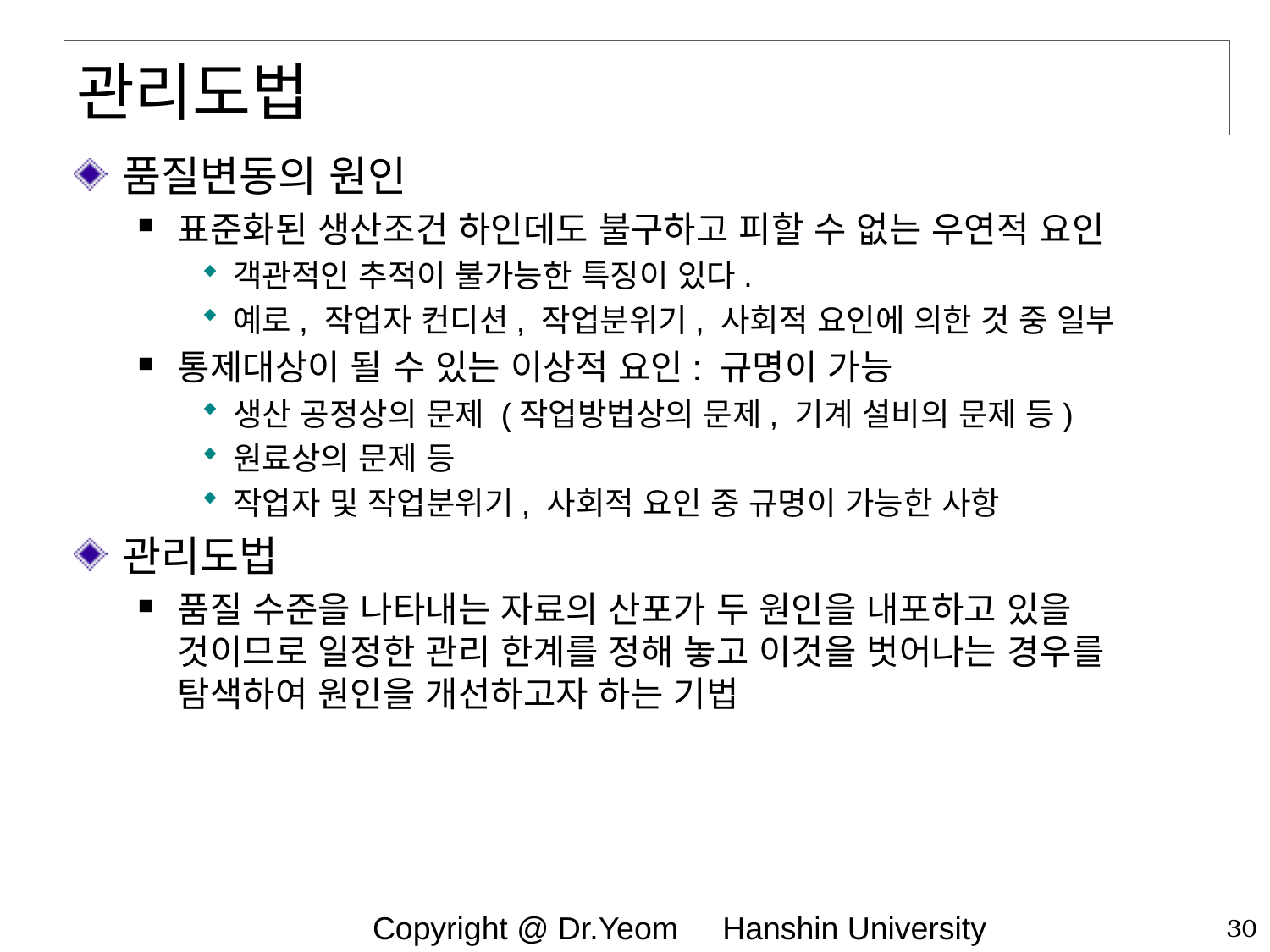

# 관리도법
품질변동의 원인
표준화된 생산조건 하인데도 불구하고 피할 수 없는 우연적 요인
객관적인 추적이 불가능한 특징이 있다.
예로, 작업자 컨디션, 작업분위기, 사회적 요인에 의한 것 중 일부
통제대상이 될 수 있는 이상적 요인: 규명이 가능
생산 공정상의 문제 (작업방법상의 문제, 기계 설비의 문제 등)
원료상의 문제 등
작업자 및 작업분위기, 사회적 요인 중 규명이 가능한 사항
관리도법
품질 수준을 나타내는 자료의 산포가 두 원인을 내포하고 있을 것이므로 일정한 관리 한계를 정해 놓고 이것을 벗어나는 경우를 탐색하여 원인을 개선하고자 하는 기법
30